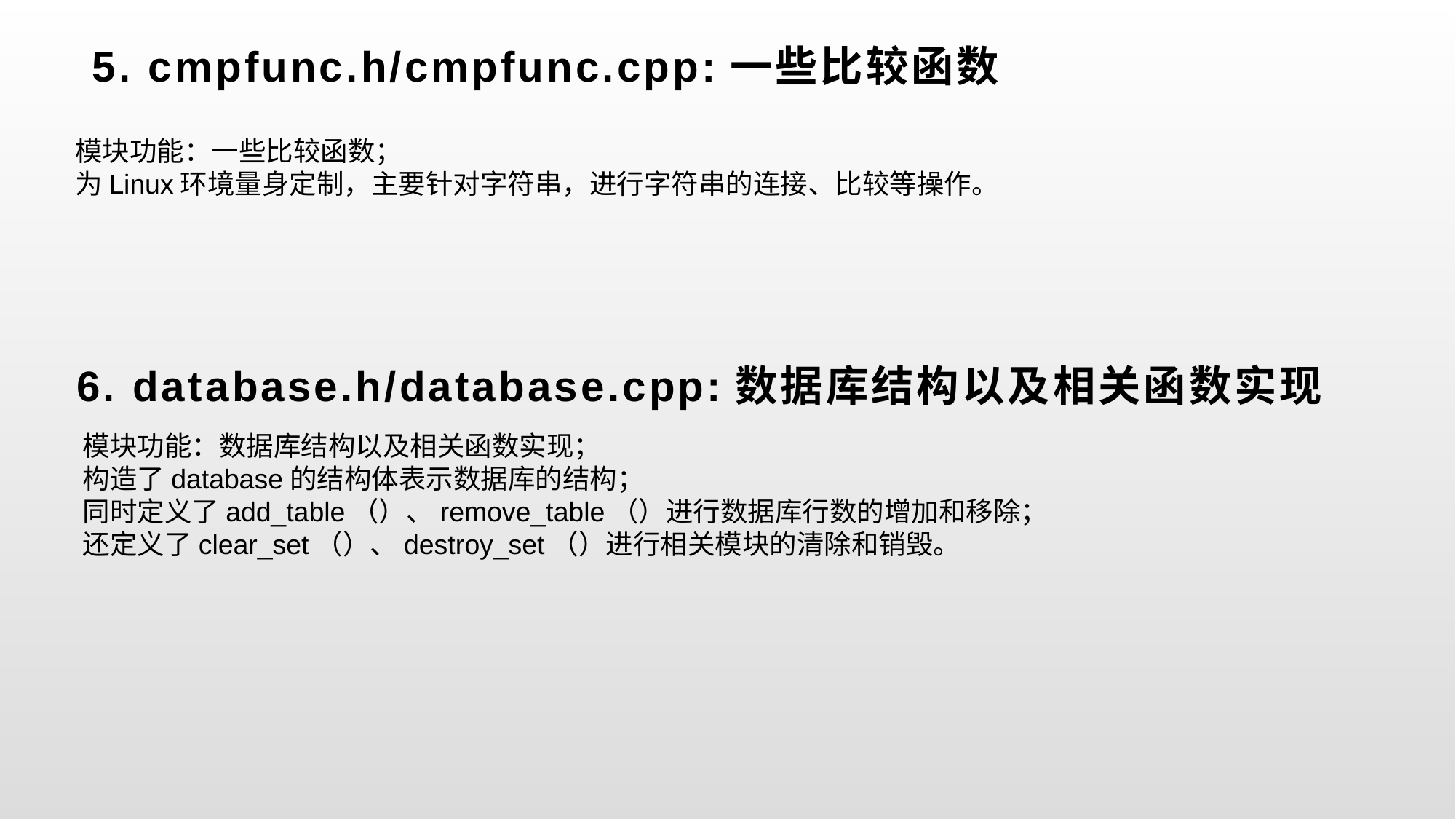

# 5. cmpfunc.h/cmpfunc.cpp:一些比较函数
模块功能：一些比较函数；
为Linux环境量身定制，主要针对字符串，进行字符串的连接、比较等操作。
6. database.h/database.cpp:数据库结构以及相关函数实现
模块功能：数据库结构以及相关函数实现；
构造了database的结构体表示数据库的结构；
同时定义了add_table（）、remove_table（）进行数据库行数的增加和移除；
还定义了clear_set（）、destroy_set（）进行相关模块的清除和销毁。